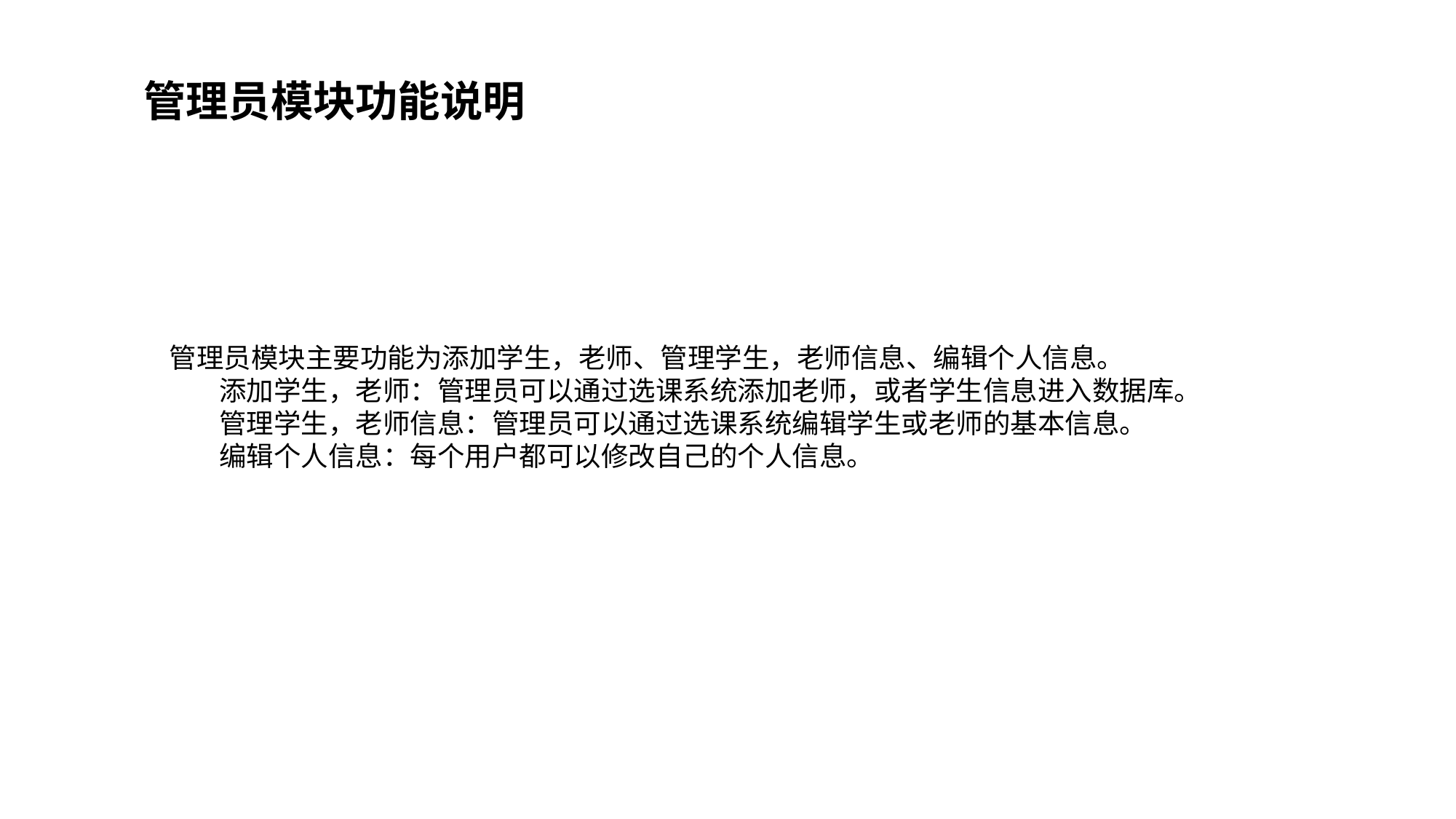

管理员模块功能说明
管理员模块主要功能为添加学生，老师、管理学生，老师信息、编辑个人信息。
       添加学生，老师：管理员可以通过选课系统添加老师，或者学生信息进入数据库。
       管理学生，老师信息：管理员可以通过选课系统编辑学生或老师的基本信息。
       编辑个人信息：每个用户都可以修改自己的个人信息。